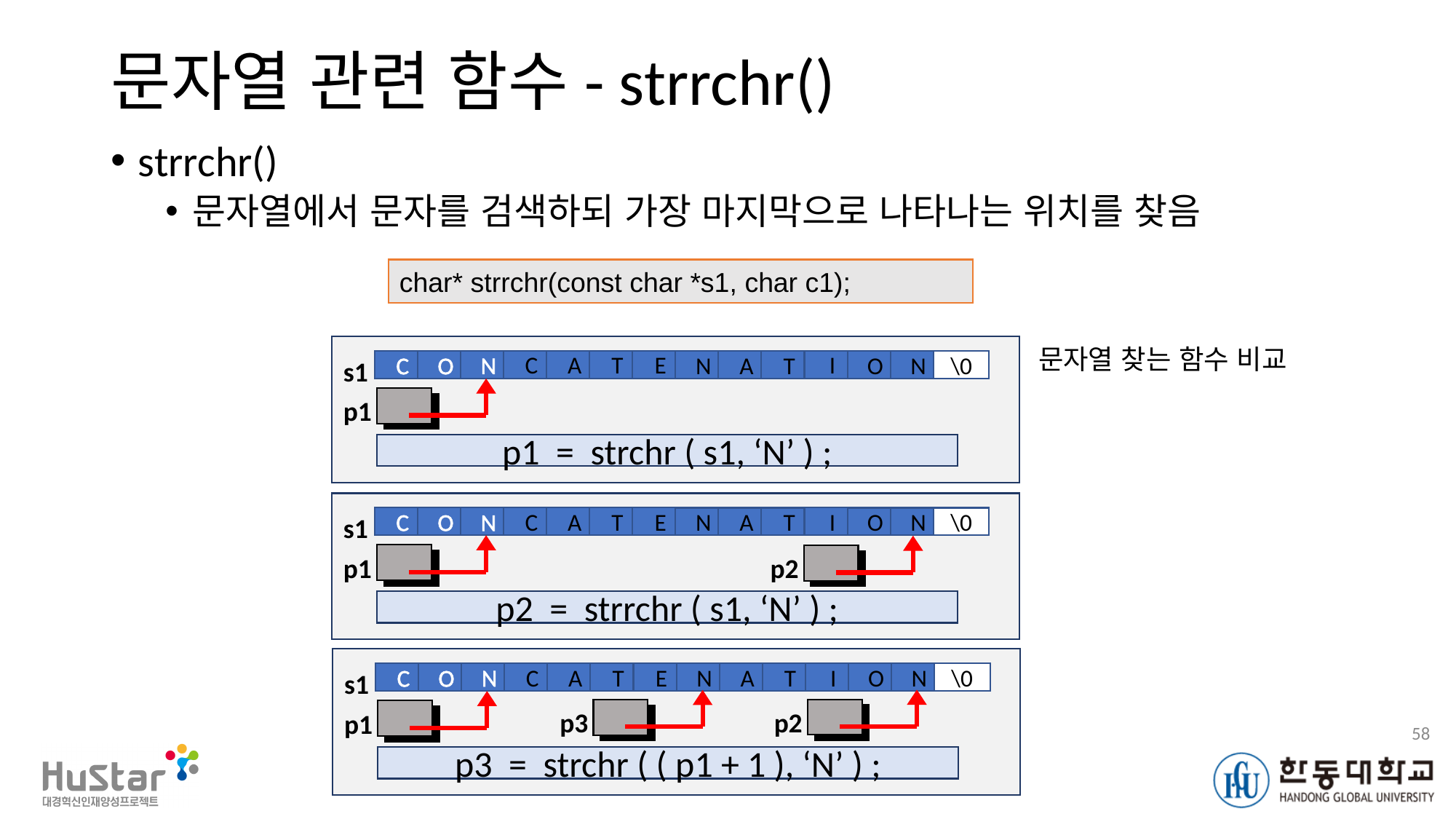

# 문자열 관련 함수- strrchr()
strrchr()
문자열에서 문자를 검색하되 가장 마지막으로 나타나는 위치를 찾음

char* strrchr(const char *s1, char c1);

문자열 찾는 함수 비교
s1
N
C
A
T
E
I
N
A
T
O
N
\0
C
O

p1

p1  =  strchr ( s1, ‘N’ ) ;

s1
N
C
A
T
E
I
N
A
T
O
N
\0
C
O

p1
p2

p2  =  strrchr ( s1, ‘N’ ) ;

s1
N
C
A
T
E
I
N
A
T
O
N
\0
C
O

p2
p3

p1

58
p3  =  strchr ( ( p1 + 1 ), ‘N’ ) ;
Hustar로봇아카데미